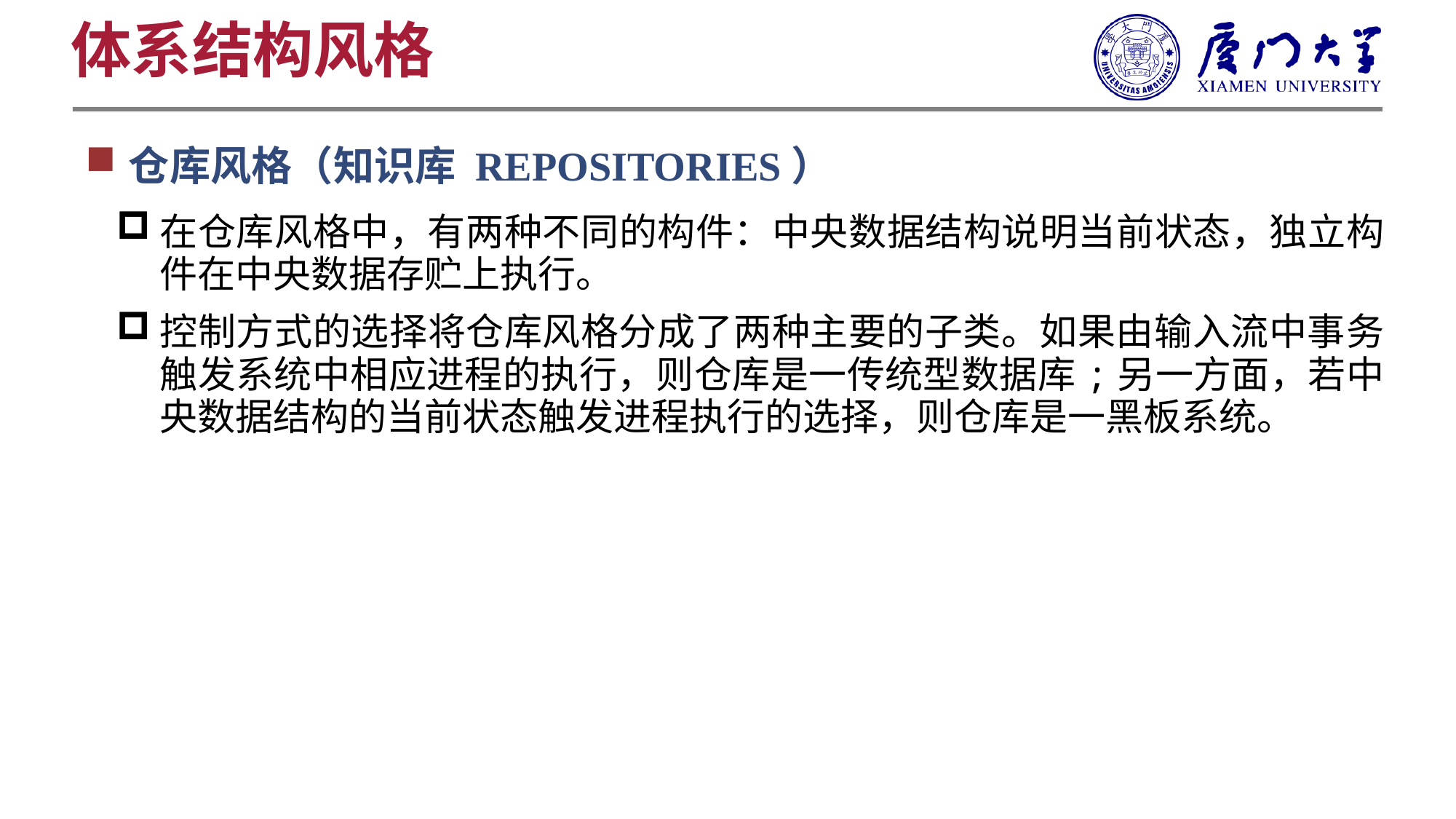

体系结构风格
仓库风格（知识库 REPOSITORIES）
在仓库风格中，有两种不同的构件：中央数据结构说明当前状态，独立构件在中央数据存贮上执行。
控制方式的选择将仓库风格分成了两种主要的子类。如果由输入流中事务触发系统中相应进程的执行，则仓库是一传统型数据库;另一方面，若中央数据结构的当前状态触发进程执行的选择，则仓库是一黑板系统。